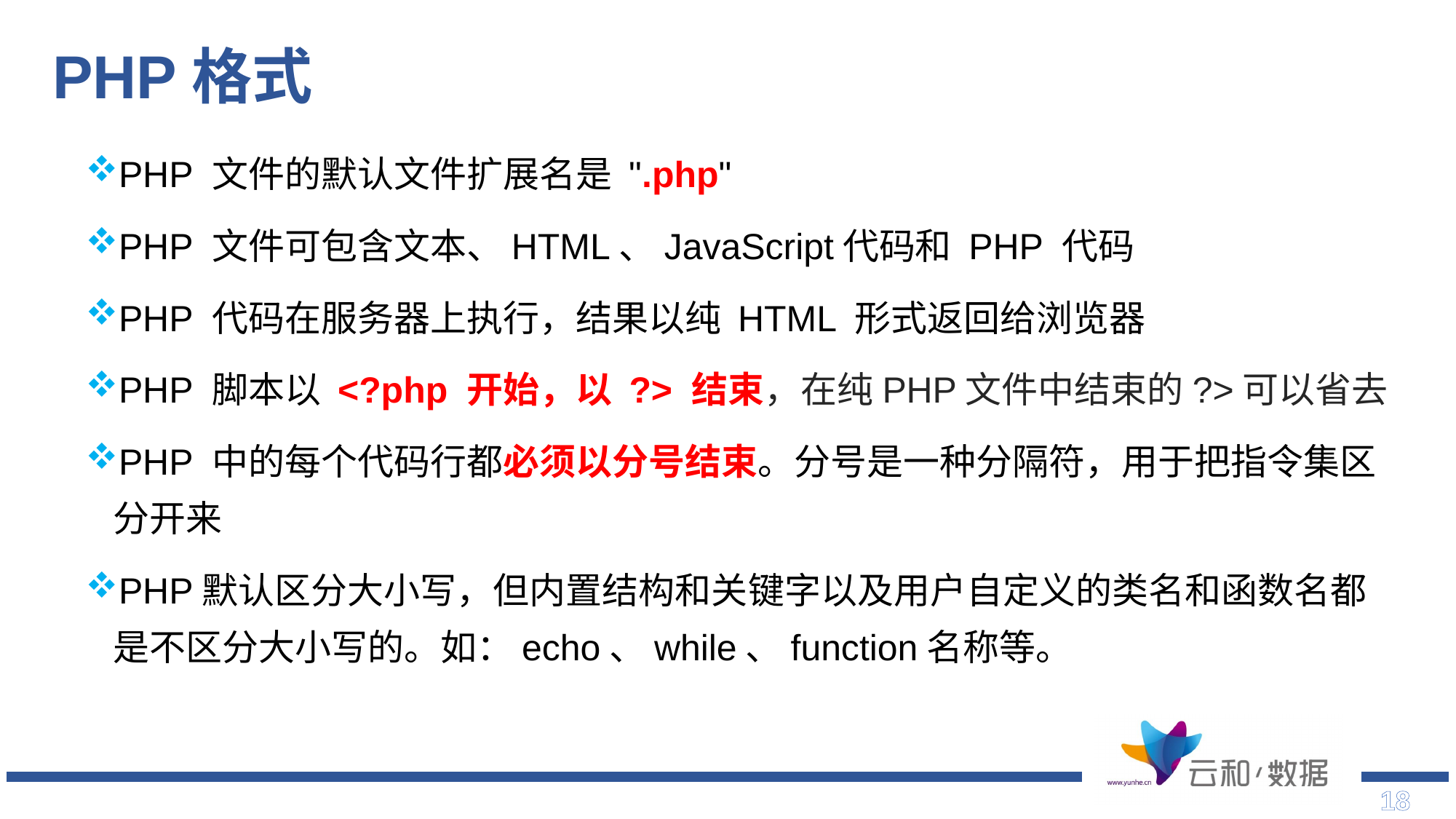

# PHP格式
PHP 文件的默认文件扩展名是 ".php"
PHP 文件可包含文本、HTML、JavaScript代码和 PHP 代码
PHP 代码在服务器上执行，结果以纯 HTML 形式返回给浏览器
PHP 脚本以 <?php 开始，以 ?> 结束，在纯PHP文件中结束的?>可以省去
PHP 中的每个代码行都必须以分号结束。分号是一种分隔符，用于把指令集区分开来
PHP默认区分大小写，但内置结构和关键字以及用户自定义的类名和函数名都是不区分大小写的。如：echo、while、function名称等。